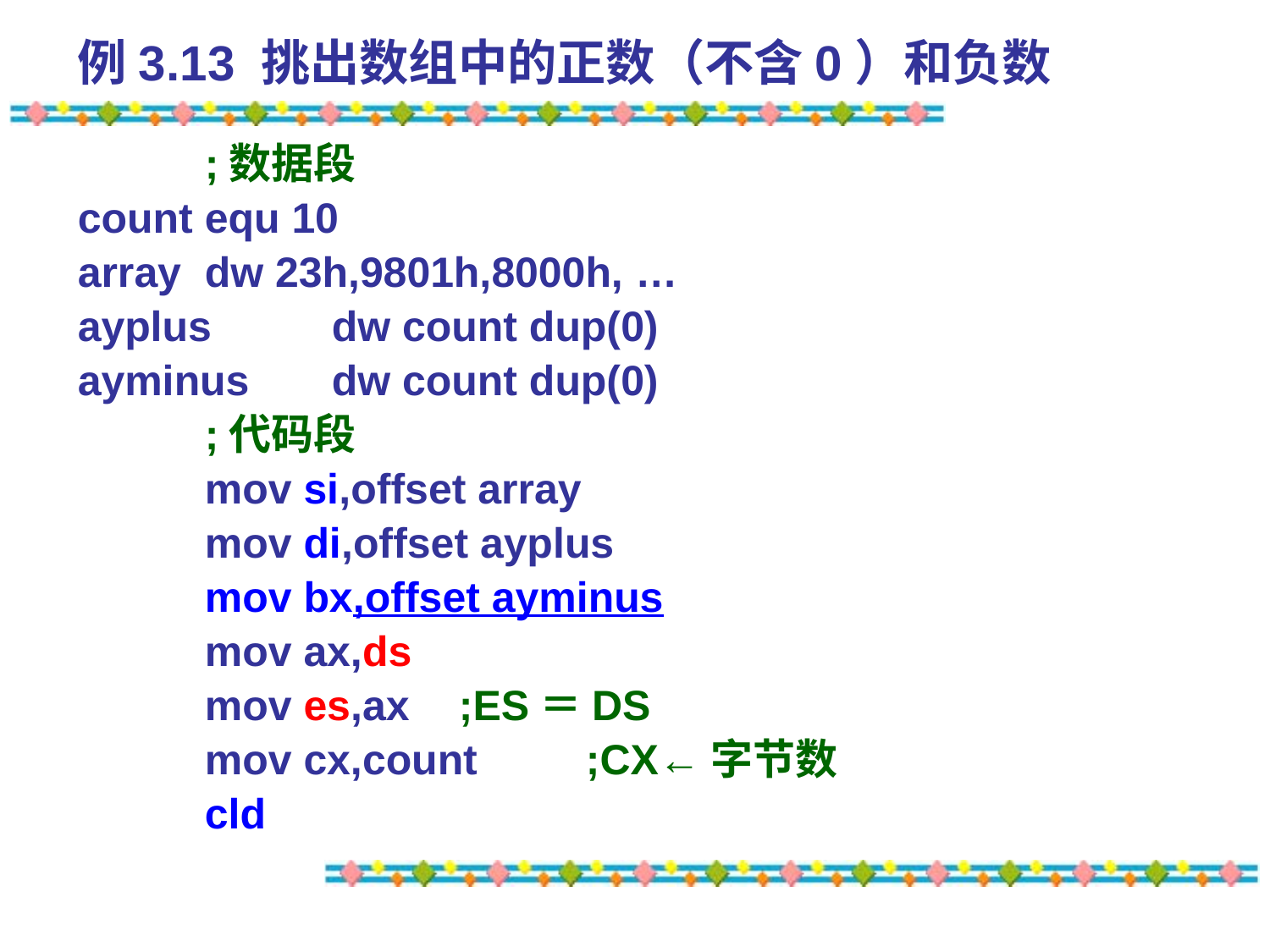

# 例3.13 挑出数组中的正数（不含0）和负数
	;数据段
count	equ 10
array	dw 23h,9801h,8000h, …
ayplus	dw count dup(0)
ayminus	dw count dup(0)
	;代码段
	mov si,offset array
	mov di,offset ayplus
	mov bx,offset ayminus
	mov ax,ds
	mov es,ax	;ES＝DS
	mov cx,count	;CX←字节数
	cld